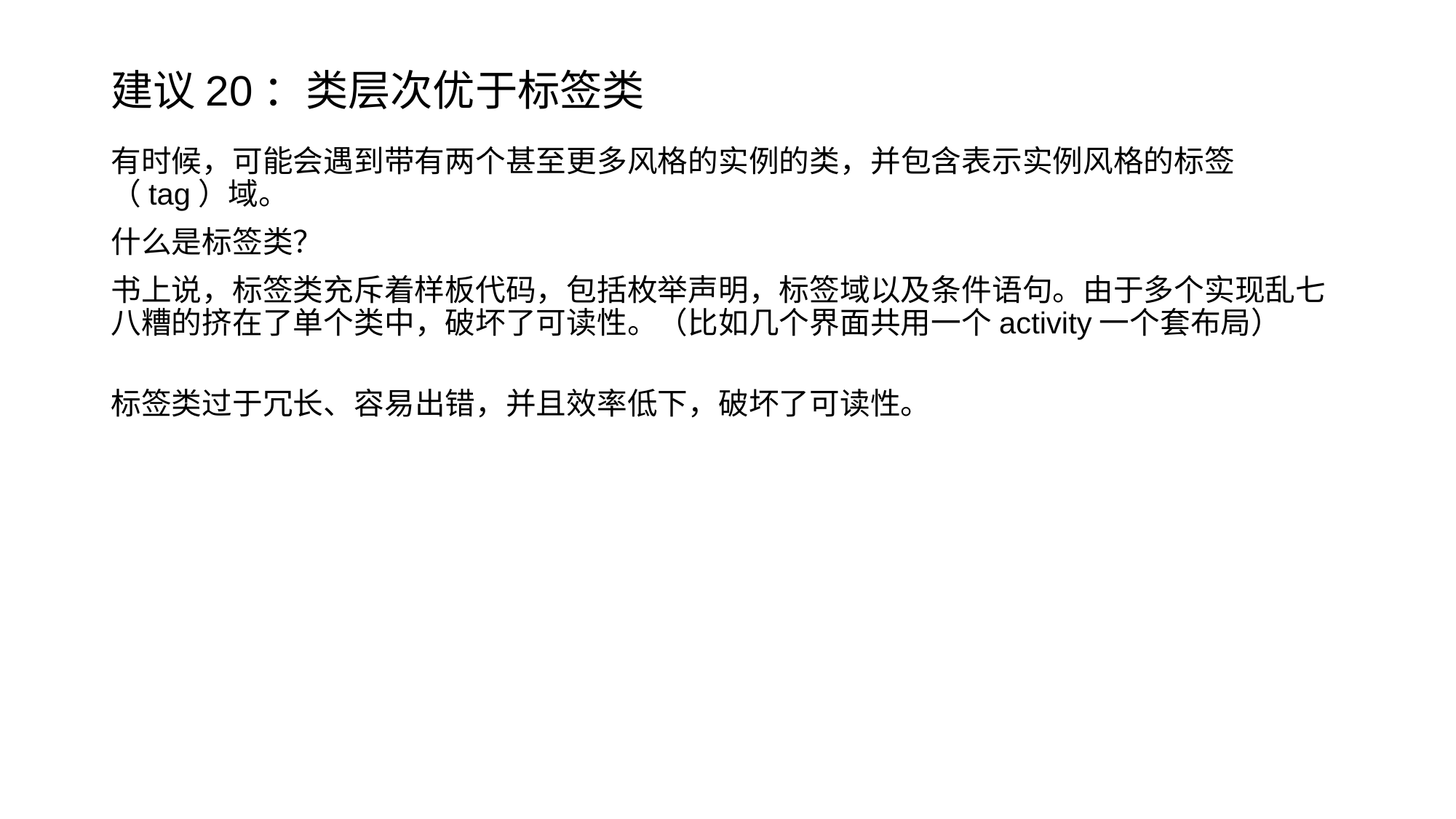

# 建议20：类层次优于标签类
有时候，可能会遇到带有两个甚至更多风格的实例的类，并包含表示实例风格的标签（tag）域。
什么是标签类？
书上说，标签类充斥着样板代码，包括枚举声明，标签域以及条件语句。由于多个实现乱七八糟的挤在了单个类中，破坏了可读性。（比如几个界面共用一个activity一个套布局）
标签类过于冗长、容易出错，并且效率低下，破坏了可读性。